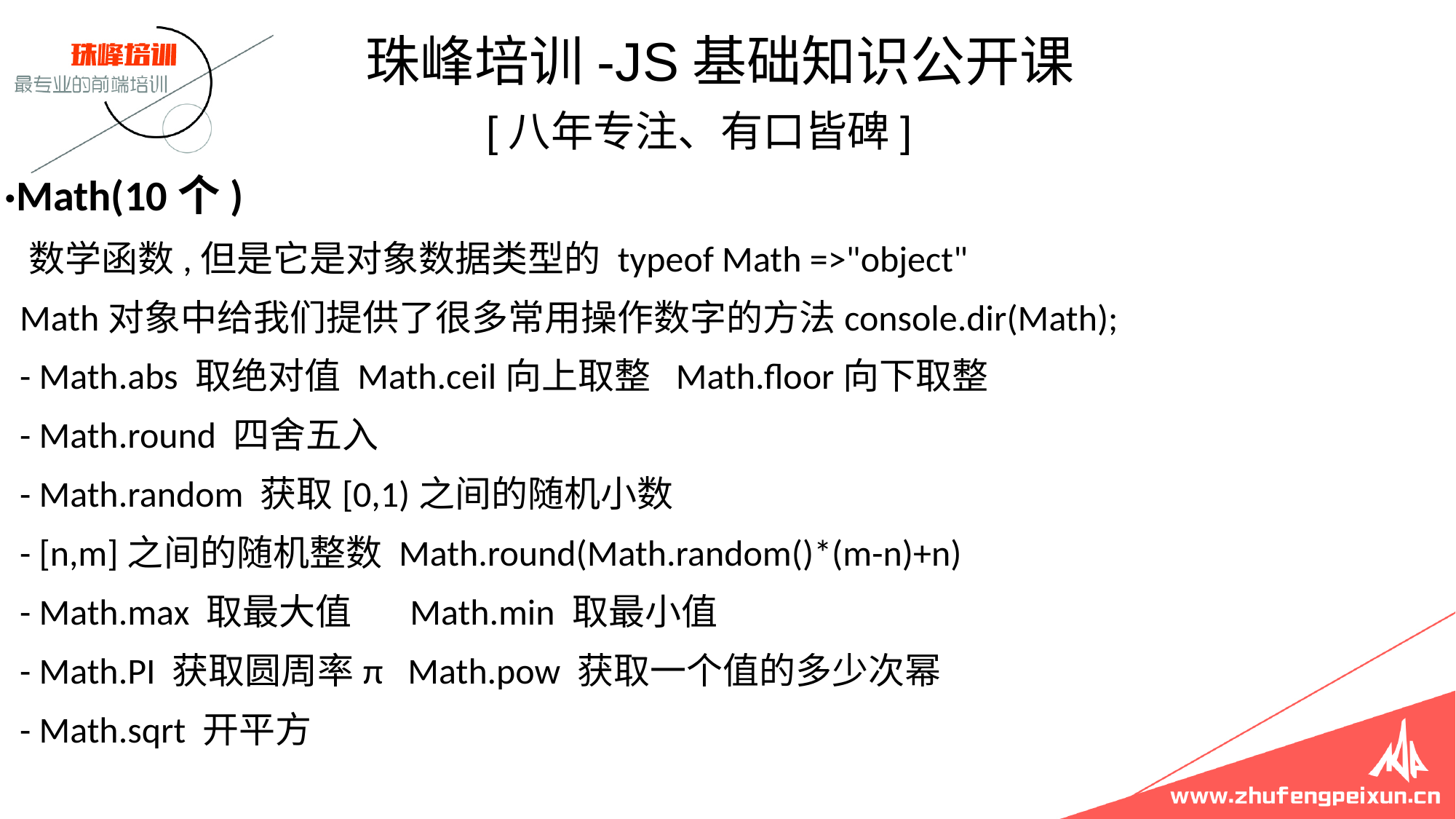

珠峰培训-JS基础知识公开课
        [八年专注、有口皆碑]
 ·Math(10个)
   数学函数,但是它是对象数据类型的 typeof Math =>"object"
   Math对象中给我们提供了很多常用操作数字的方法console.dir(Math);
   - Math.abs 取绝对值 Math.ceil向上取整  Math.floor向下取整
   - Math.round 四舍五入
   - Math.random 获取[0,1)之间的随机小数
   - [n,m]之间的随机整数 Math.round(Math.random()*(m-n)+n)
   - Math.max 取最大值      Math.min 取最小值
   - Math.PI 获取圆周率π   Math.pow 获取一个值的多少次幂
   - Math.sqrt 开平方